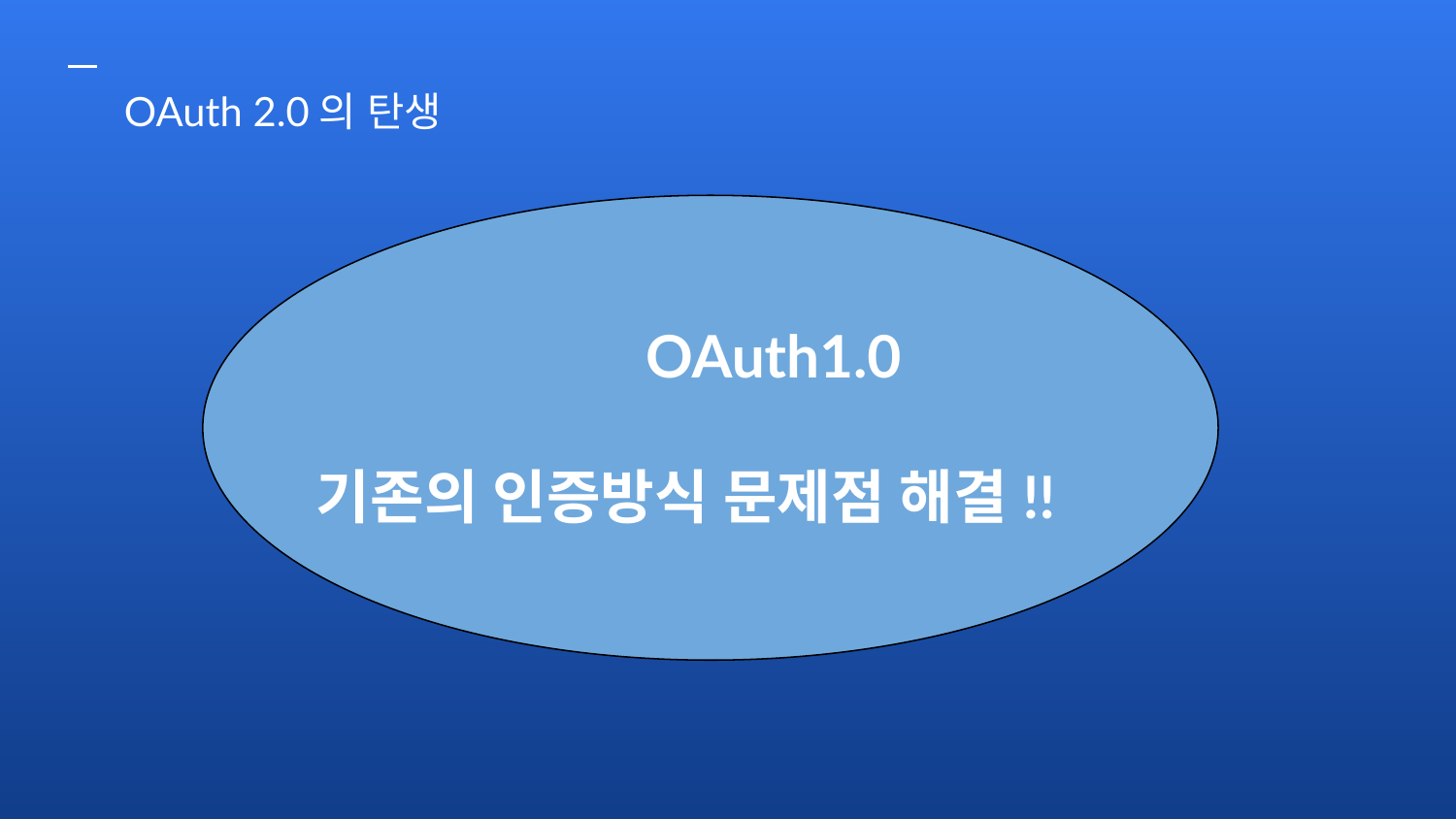

OAuth 2.0의 탄생

                       OAuth1.0

기존의 인증방식 문제점 해결!!